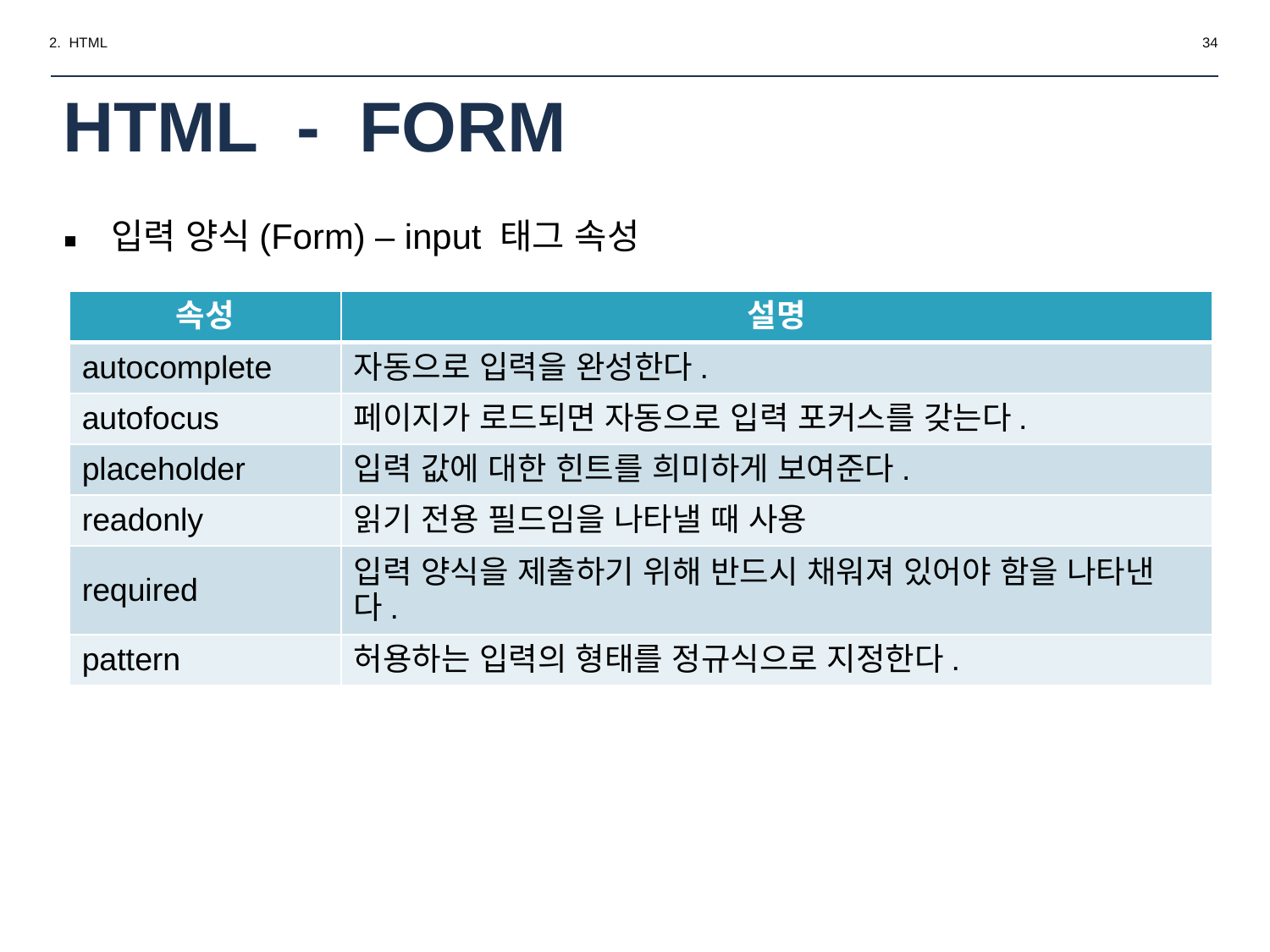

2.  HTML
34
# HTML  -  FORM
입력 양식(Form) – input 태그 속성
| 속성 | 설명 |
| --- | --- |
| autocomplete | 자동으로 입력을 완성한다. |
| autofocus | 페이지가 로드되면 자동으로 입력 포커스를 갖는다. |
| placeholder | 입력 값에 대한 힌트를 희미하게 보여준다. |
| readonly | 읽기 전용 필드임을 나타낼 때 사용 |
| required | 입력 양식을 제출하기 위해 반드시 채워져 있어야 함을 나타낸다. |
| pattern | 허용하는 입력의 형태를 정규식으로 지정한다. |